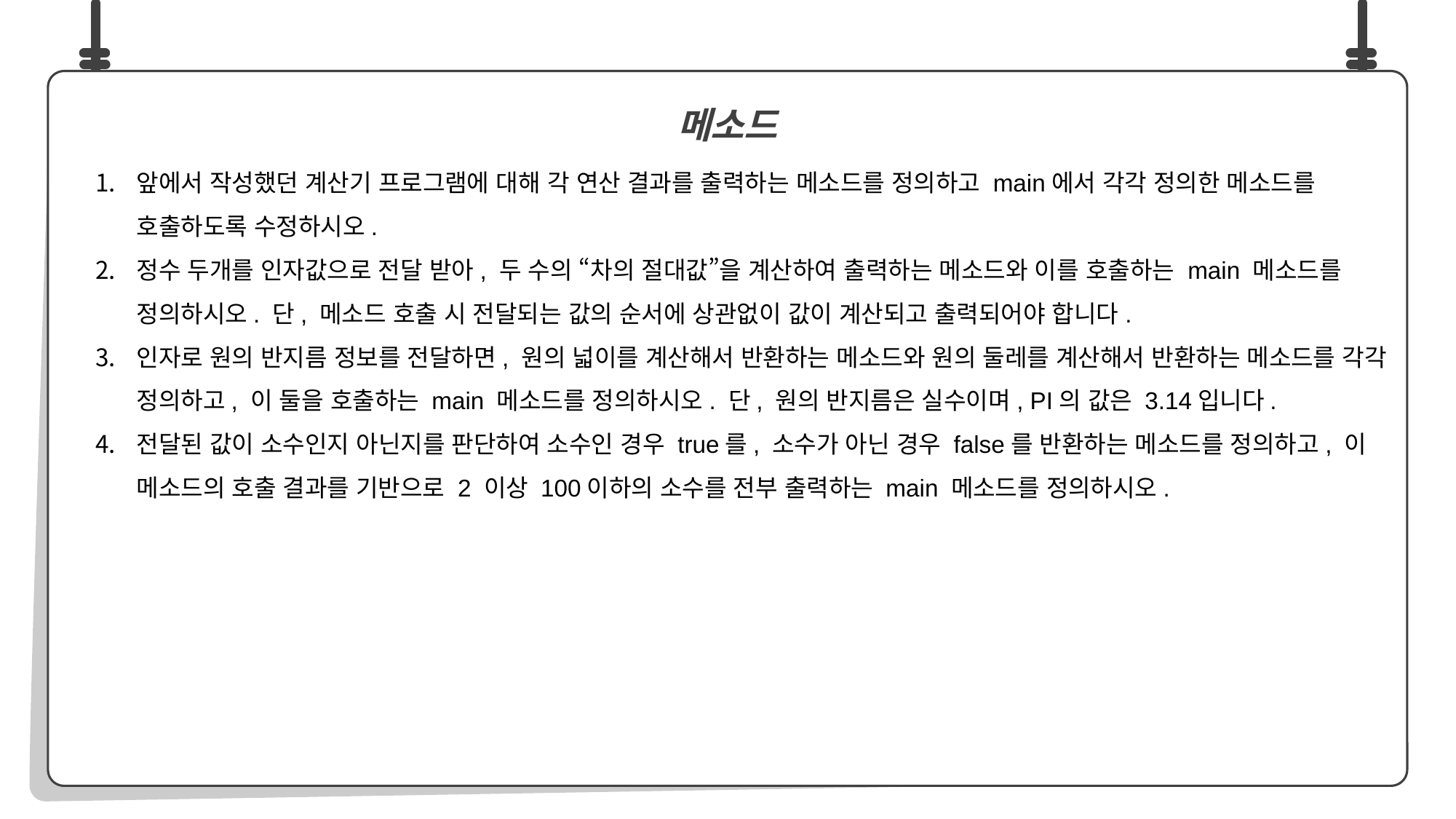

앞에서 작성했던 계산기 프로그램에 대해 각 연산 결과를 출력하는 메소드를 정의하고 main에서 각각 정의한 메소드를 호출하도록 수정하시오.
정수 두개를 인자값으로 전달 받아, 두 수의 “차의 절대값”을 계산하여 출력하는 메소드와 이를 호출하는 main 메소드를 정의하시오. 단, 메소드 호출 시 전달되는 값의 순서에 상관없이 값이 계산되고 출력되어야 합니다.
인자로 원의 반지름 정보를 전달하면, 원의 넓이를 계산해서 반환하는 메소드와 원의 둘레를 계산해서 반환하는 메소드를 각각 정의하고, 이 둘을 호출하는 main 메소드를 정의하시오. 단, 원의 반지름은 실수이며, PI의 값은 3.14입니다.
전달된 값이 소수인지 아닌지를 판단하여 소수인 경우 true를, 소수가 아닌 경우 false를 반환하는 메소드를 정의하고, 이 메소드의 호출 결과를 기반으로 2 이상 100이하의 소수를 전부 출력하는 main 메소드를 정의하시오.
메소드